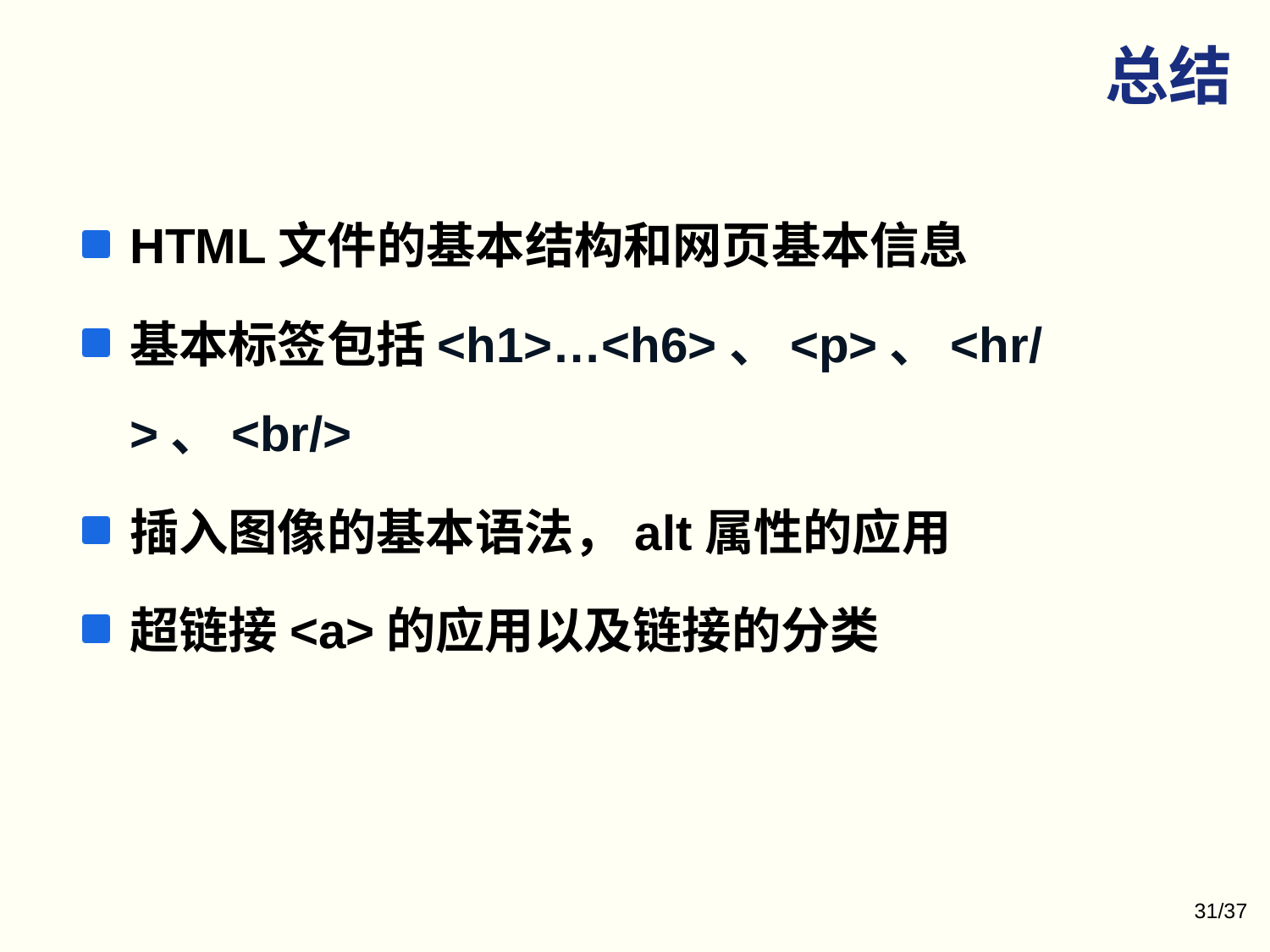

# 总结
HTML文件的基本结构和网页基本信息
基本标签包括<h1>…<h6>、<p>、<hr/>、<br/>
插入图像的基本语法，alt属性的应用
超链接<a>的应用以及链接的分类
31/37